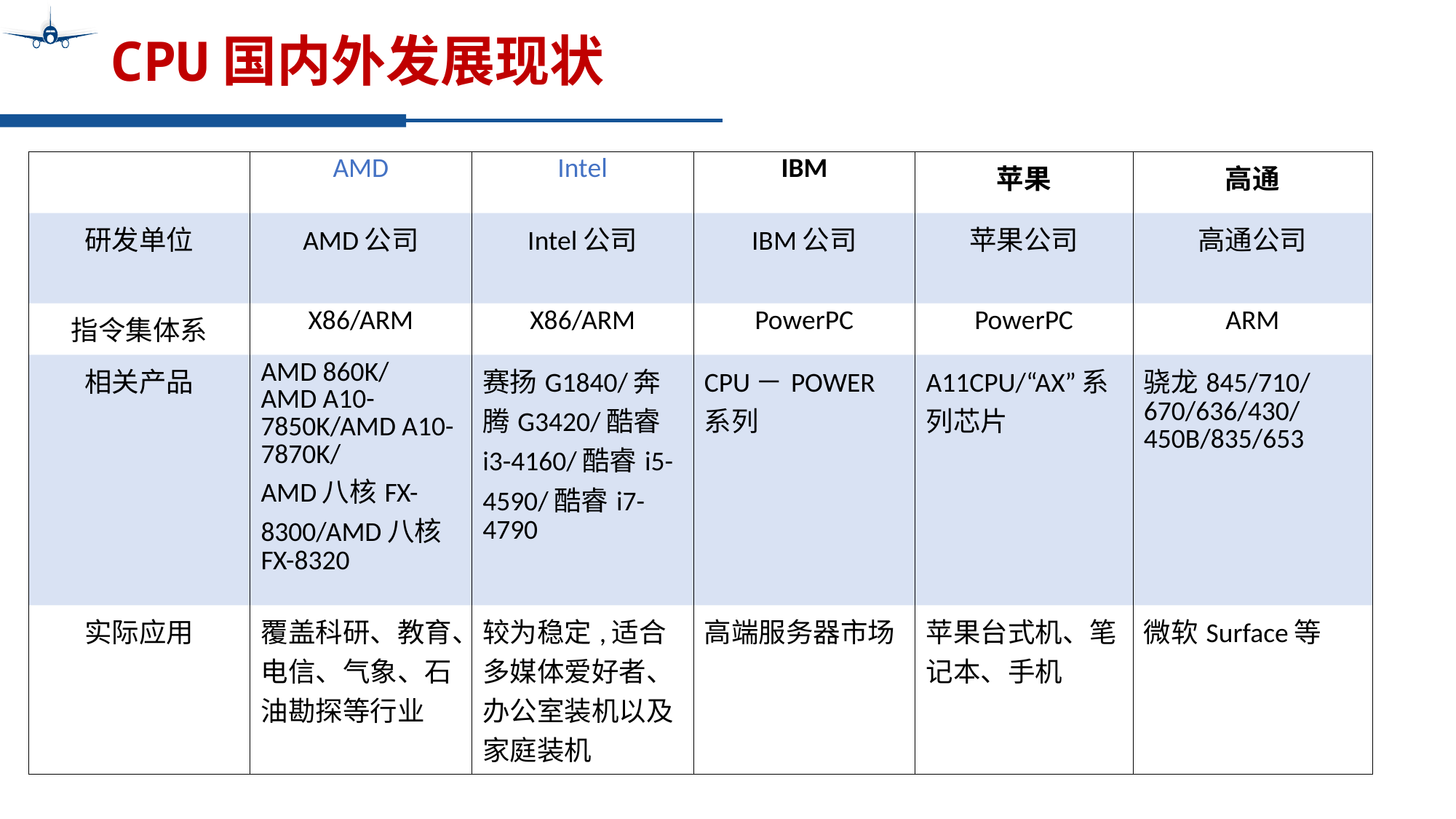

# CPU国内外发展现状
|  | AMD | Intel | IBM | 苹果 | 高通 |
| --- | --- | --- | --- | --- | --- |
| 研发单位 | AMD公司 | Intel公司 | IBM公司 | 苹果公司 | 高通公司 |
| 指令集体系 | X86/ARM | X86/ARM | PowerPC | PowerPC | ARM |
| 相关产品 | AMD 860K/ AMD A10-7850K/AMD A10-7870K/ AMD八核FX-8300/AMD八核FX-8320 | 赛扬G1840/奔腾G3420/酷睿i3-4160/酷睿i5-4590/酷睿i7-4790 | CPU－POWER系列 | A11CPU/“AX”系列芯片 | 骁龙845/710/ 670/636/430/ 450B/835/653 |
| 实际应用 | 覆盖科研、教育、电信、气象、石油勘探等行业 | 较为稳定,适合多媒体爱好者、办公室装机以及家庭装机 | 高端服务器市场 | 苹果台式机、笔记本、手机 | 微软Surface等 |